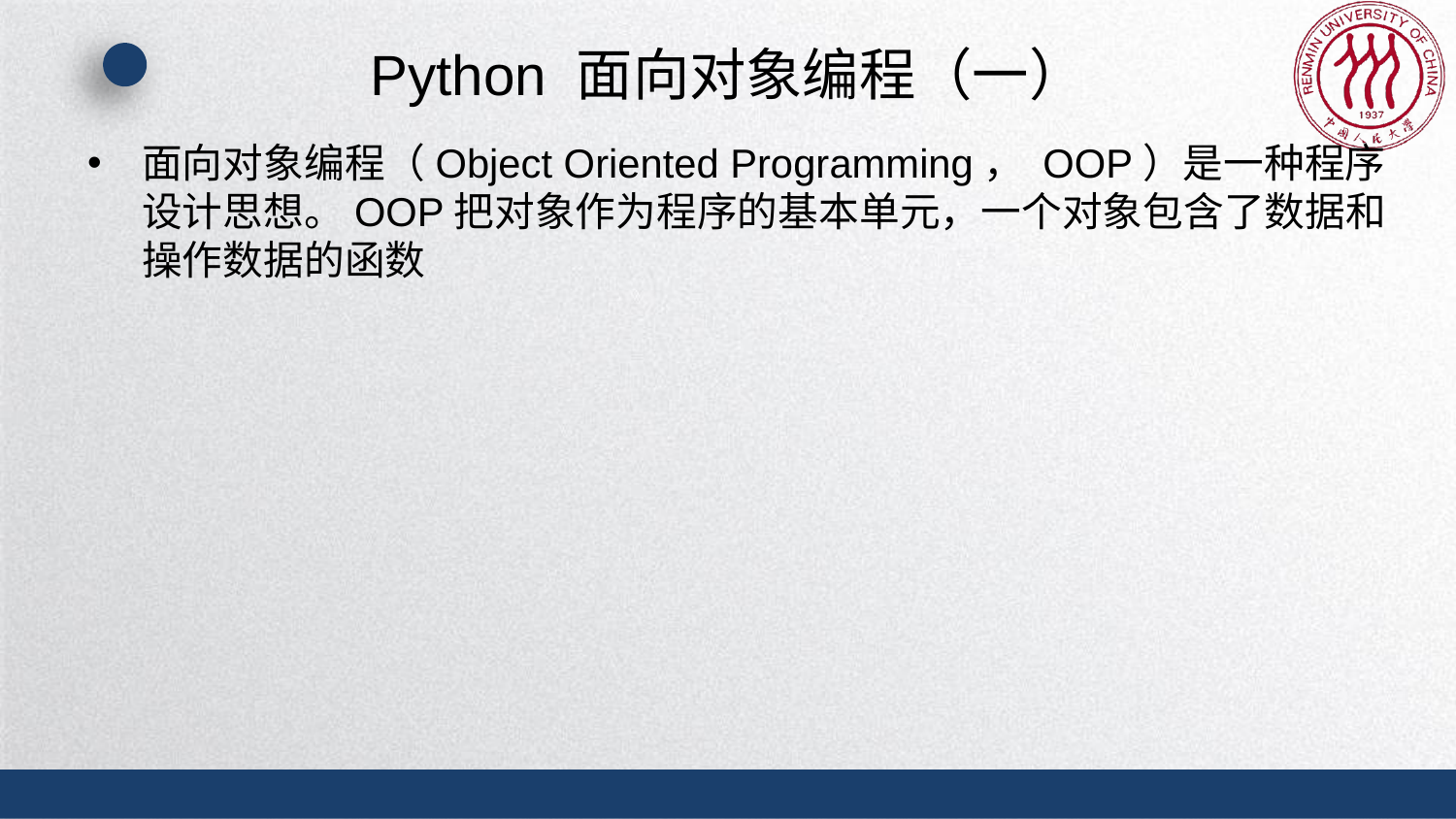

# Python 面向对象编程（一）
面向对象编程（Object Oriented Programming， OOP）是一种程序设计思想。OOP把对象作为程序的基本单元，一个对象包含了数据和操作数据的函数